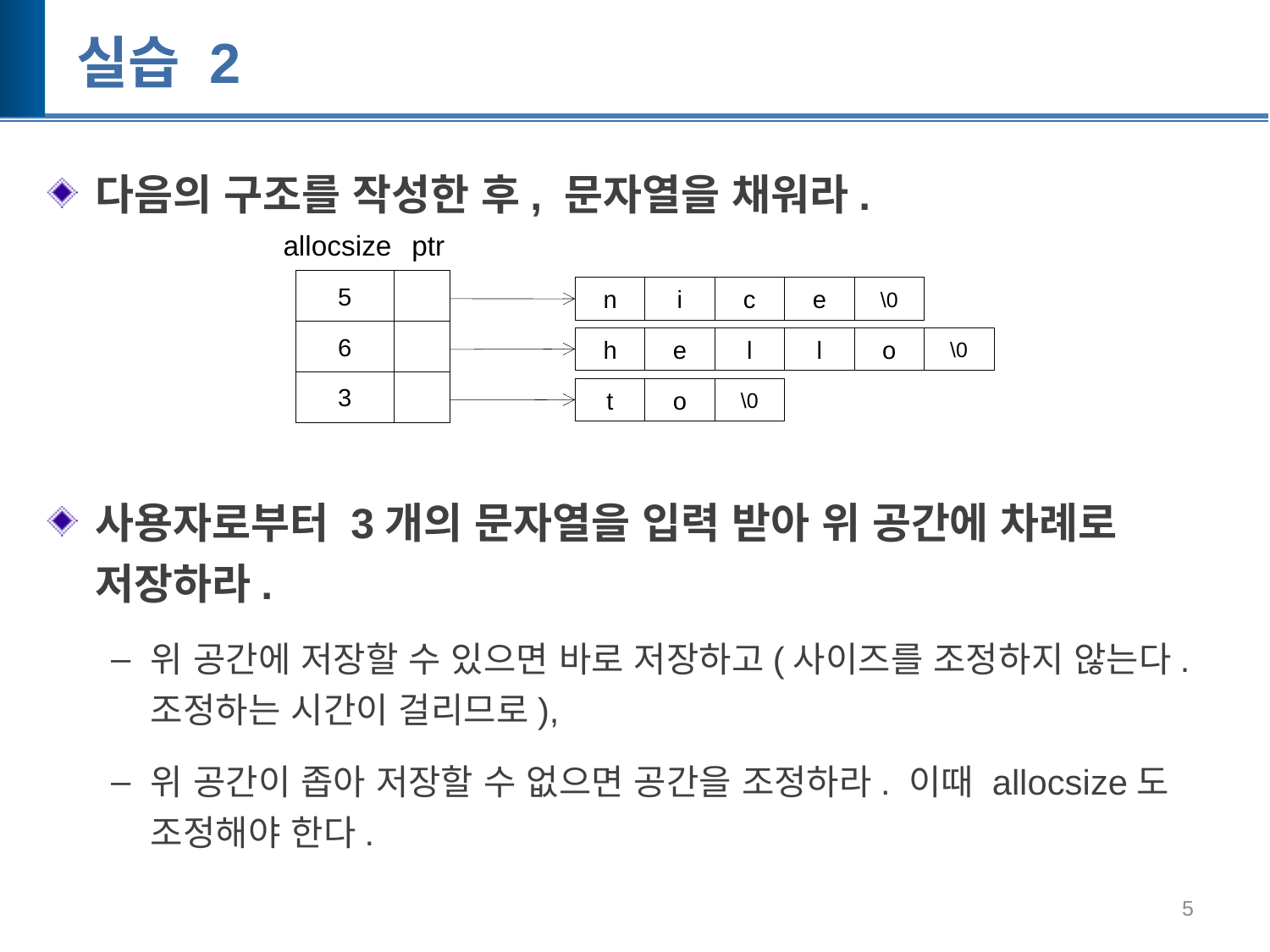

# 실습 2
다음의 구조를 작성한 후, 문자열을 채워라.

사용자로부터 3개의 문자열을 입력 받아 위 공간에 차례로 저장하라.
위 공간에 저장할 수 있으면 바로 저장하고(사이즈를 조정하지 않는다. 조정하는 시간이 걸리므로),
위 공간이 좁아 저장할 수 없으면 공간을 조정하라. 이때 allocsize도 조정해야 한다.
allocsize
ptr
5

n
i
c
e
\0
6

h
e
l
l
o
\0
3

t
o
\0
5